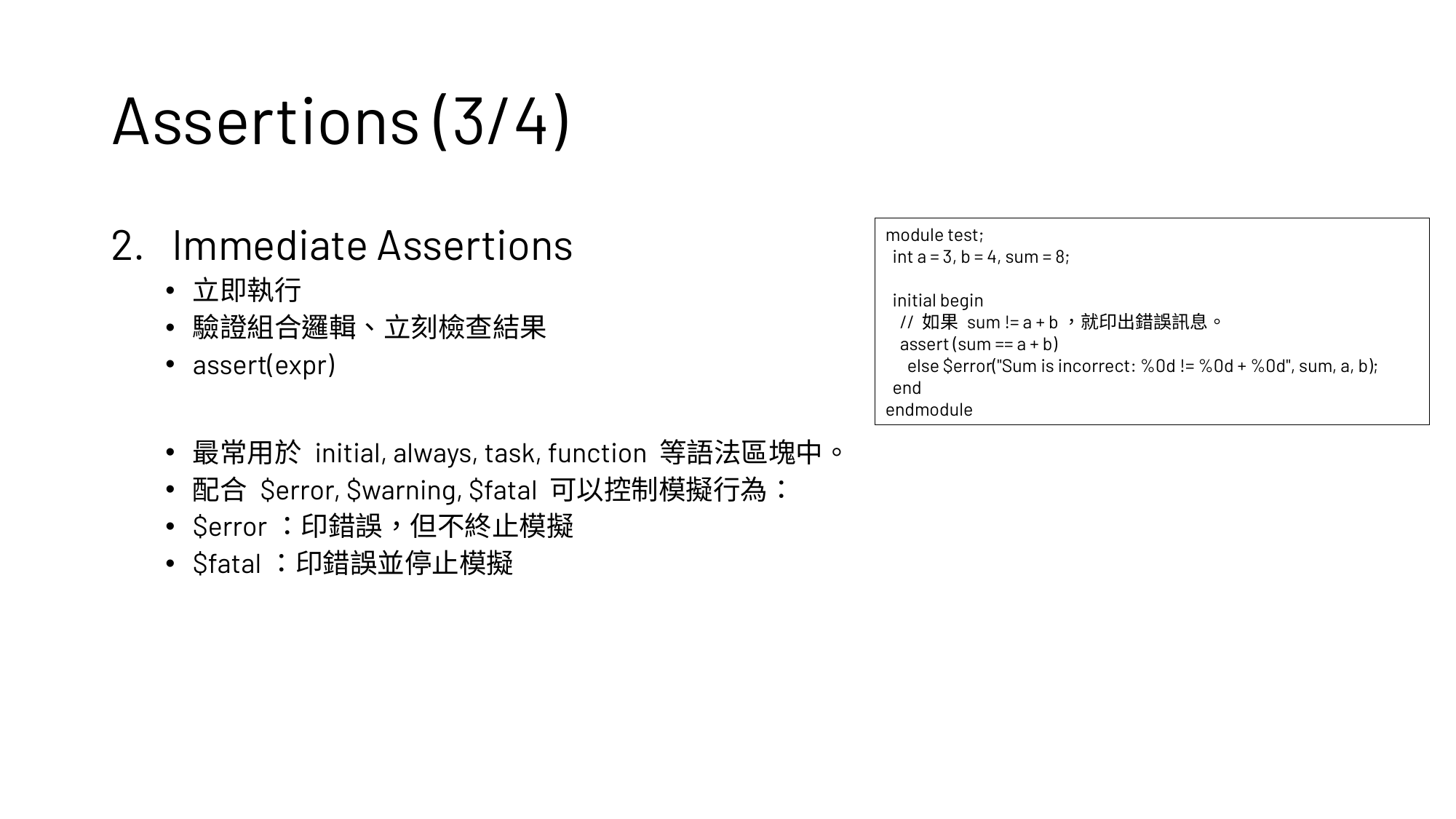

# Assertions (3/4)
Immediate Assertions
立即執行
驗證組合邏輯、立刻檢查結果
assert(expr)

最常用於 initial, always, task, function 等語法區塊中。
配合 $error, $warning, $fatal 可以控制模擬行為：
$error：印錯誤，但不終止模擬
$fatal：印錯誤並停止模擬
module test;
  int a = 3, b = 4, sum = 8;
  initial begin
    // 如果 sum != a + b，就印出錯誤訊息。
    assert (sum == a + b)
      else $error("Sum is incorrect: %0d != %0d + %0d", sum, a, b);
  end
endmodule